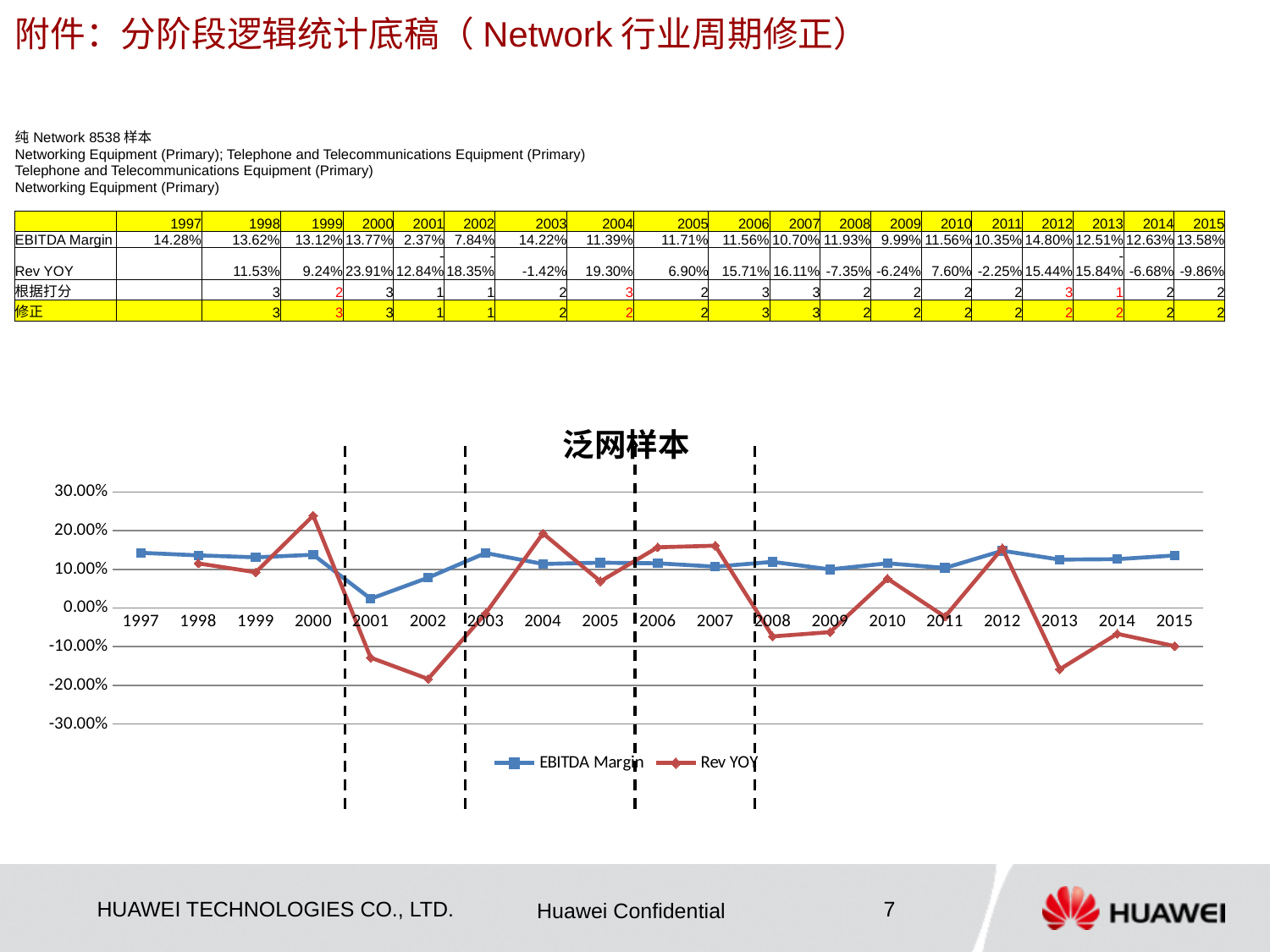

# 附件：分阶段逻辑统计底稿（Network行业周期修正）
| 纯Network 8538样本 |  |  |  |  |  |  |  |  |  |  |  |  |  |  |  |  |  |  |  |
| --- | --- | --- | --- | --- | --- | --- | --- | --- | --- | --- | --- | --- | --- | --- | --- | --- | --- | --- | --- |
| Networking Equipment (Primary); Telephone and Telecommunications Equipment (Primary) |  |  |  |  |  |  |  |  |  |  |  |  |  |  |  |  |  |  |  |
| Telephone and Telecommunications Equipment (Primary) |  |  |  |  |  |  |  |  |  |  |  |  |  |  |  |  |  |  |  |
| Networking Equipment (Primary) |  |  |  |  |  |  |  |  |  |  |  |  |  |  |  |  |  |  |  |
|  |  |  |  |  |  |  |  |  |  |  |  |  |  |  |  |  |  |  |  |
|  | 1997 | 1998 | 1999 | 2000 | 2001 | 2002 | 2003 | 2004 | 2005 | 2006 | 2007 | 2008 | 2009 | 2010 | 2011 | 2012 | 2013 | 2014 | 2015 |
| EBITDA Margin | 14.28% | 13.62% | 13.12% | 13.77% | 2.37% | 7.84% | 14.22% | 11.39% | 11.71% | 11.56% | 10.70% | 11.93% | 9.99% | 11.56% | 10.35% | 14.80% | 12.51% | 12.63% | 13.58% |
| Rev YOY |  | 11.53% | 9.24% | 23.91% | -12.84% | -18.35% | -1.42% | 19.30% | 6.90% | 15.71% | 16.11% | -7.35% | -6.24% | 7.60% | -2.25% | 15.44% | -15.84% | -6.68% | -9.86% |
| 根据打分 |  | 3 | 2 | 3 | 1 | 1 | 2 | 3 | 2 | 3 | 3 | 2 | 2 | 2 | 2 | 3 | 1 | 2 | 2 |
| 修正 |  | 3 | 3 | 3 | 1 | 1 | 2 | 2 | 2 | 3 | 3 | 2 | 2 | 2 | 2 | 2 | 2 | 2 | 2 |

### Chart: 泛网样本

| Category | EBITDA Margin | Rev YOY |
|---|---|---|
| 1997 | 0.142775515889665 | None |
| 1998 | 0.13621065207339672 | 0.1153348364844613 |
| 1999 | 0.13115017610815097 | 0.09244770610424215 |
| 2000 | 0.13767282337682282 | 0.2390824287003113 |
| 2001 | 0.023728178894042728 | -0.12844467473919496 |
| 2002 | 0.07843298384934103 | -0.18347465145933017 |
| 2003 | 0.142195908080535 | -0.014218613176457442 |
| 2004 | 0.11389807273770175 | 0.19295560291018746 |
| 2005 | 0.11714956509984203 | 0.06902773046704173 |
| 2006 | 0.11559769966656491 | 0.1570833192124815 |
| 2007 | 0.1069974921152779 | 0.16106762604196811 |
| 2008 | 0.11930890355810646 | -0.07354314031786745 |
| 2009 | 0.09988573198842356 | -0.06239216384332888 |
| 2010 | 0.11558497552740028 | 0.07600354018954049 |
| 2011 | 0.10354116536563229 | -0.02245152658969454 |
| 2012 | 0.14804095694372646 | 0.15440837920164396 |
| 2013 | 0.12510744612849697 | -0.15840470851726982 |
| 2014 | 0.12626896953220998 | -0.06681504459063926 |
| 2015 | 0.13584853620773701 | -0.0986003447962295 |